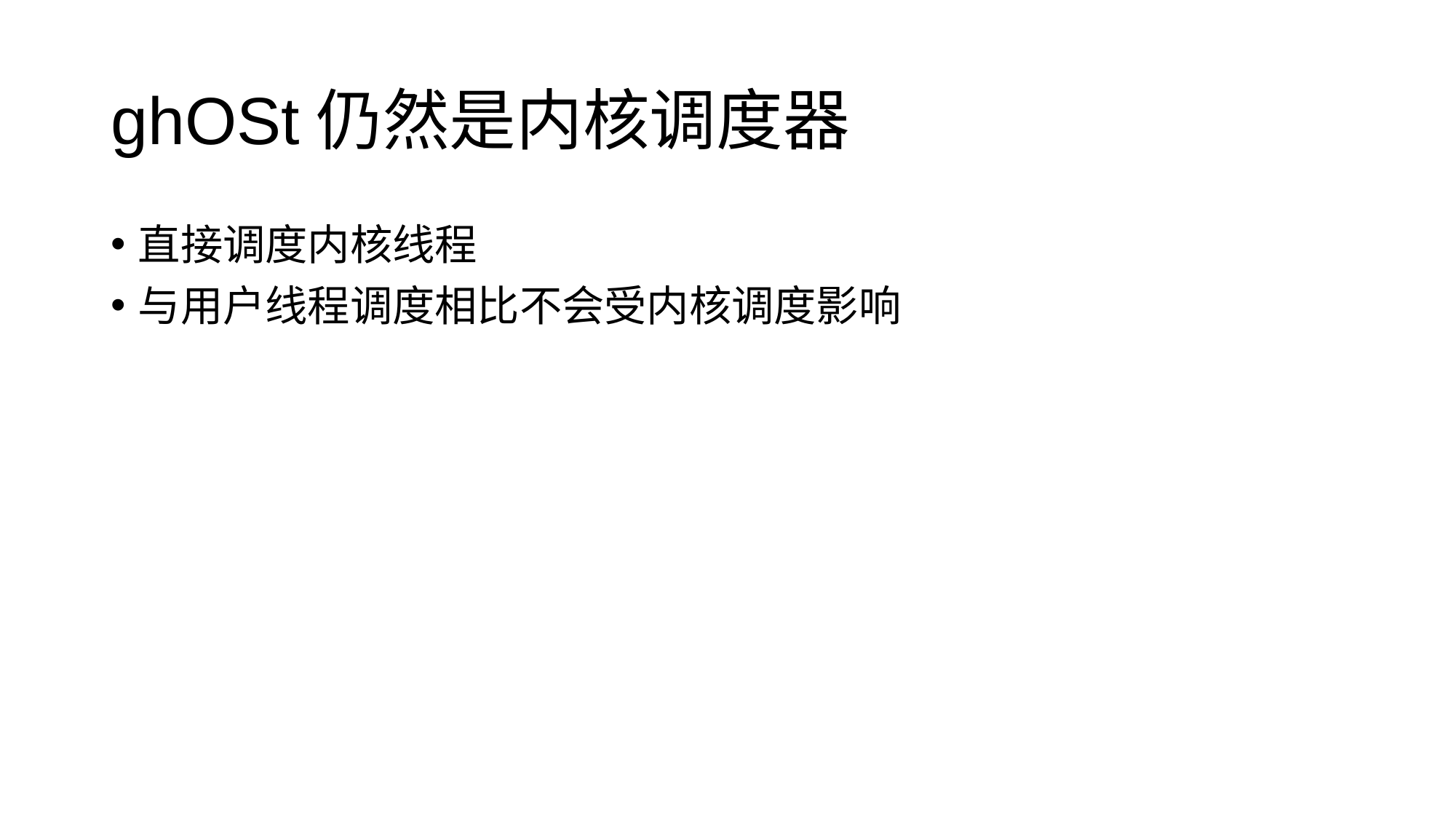

# ghOSt仍然是内核调度器
直接调度内核线程
与用户线程调度相比不会受内核调度影响